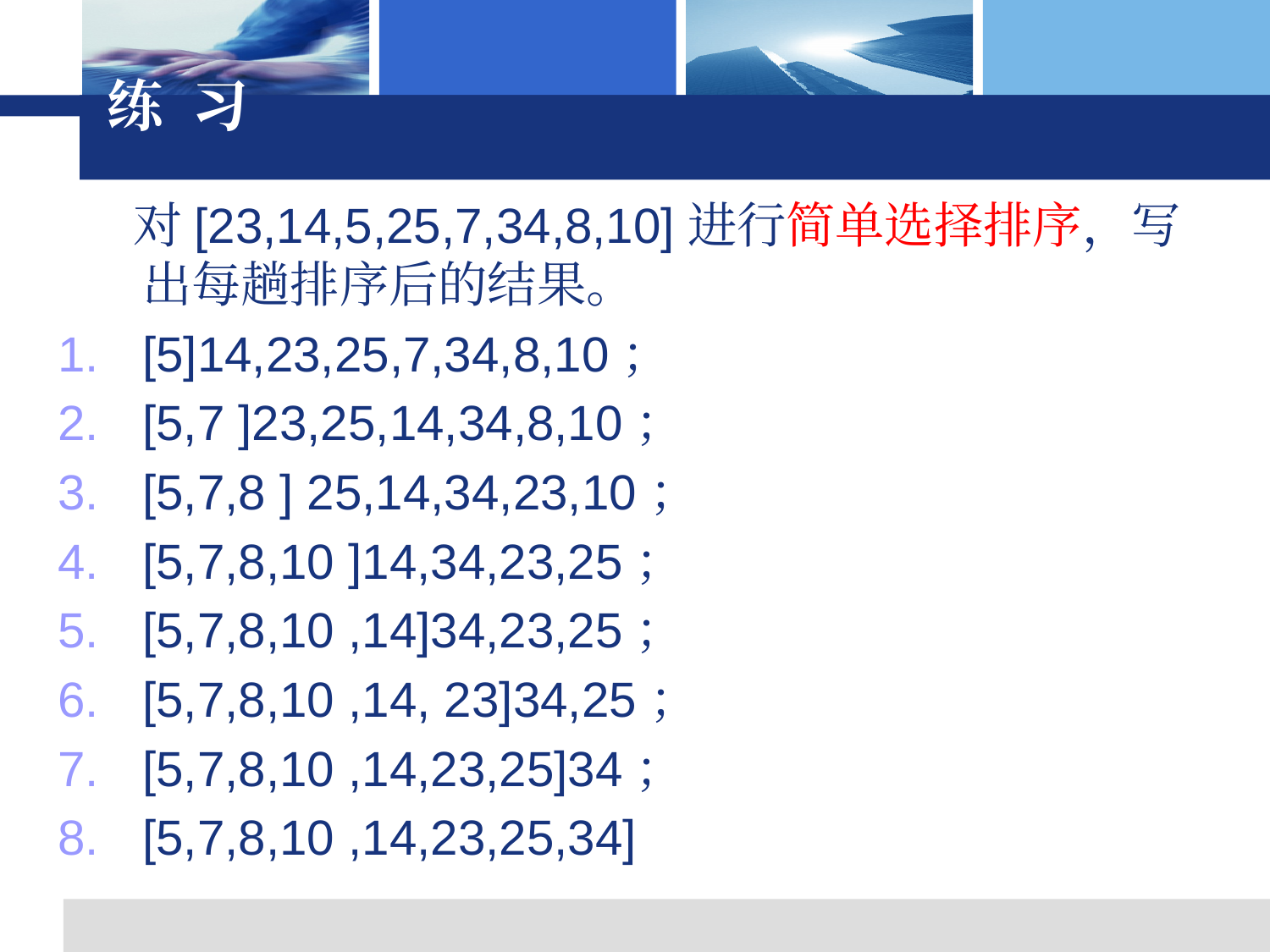

# 练  习
     对[23,14,5,25,7,34,8,10]进行简单选择排序，写出每趟排序后的结果。
[5]14,23,25,7,34,8,10；
[5,7 ]23,25,14,34,8,10；
[5,7,8 ] 25,14,34,23,10；
[5,7,8,10 ]14,34,23,25；
[5,7,8,10 ,14]34,23,25；
[5,7,8,10 ,14, 23]34,25；
[5,7,8,10 ,14,23,25]34；
[5,7,8,10 ,14,23,25,34]